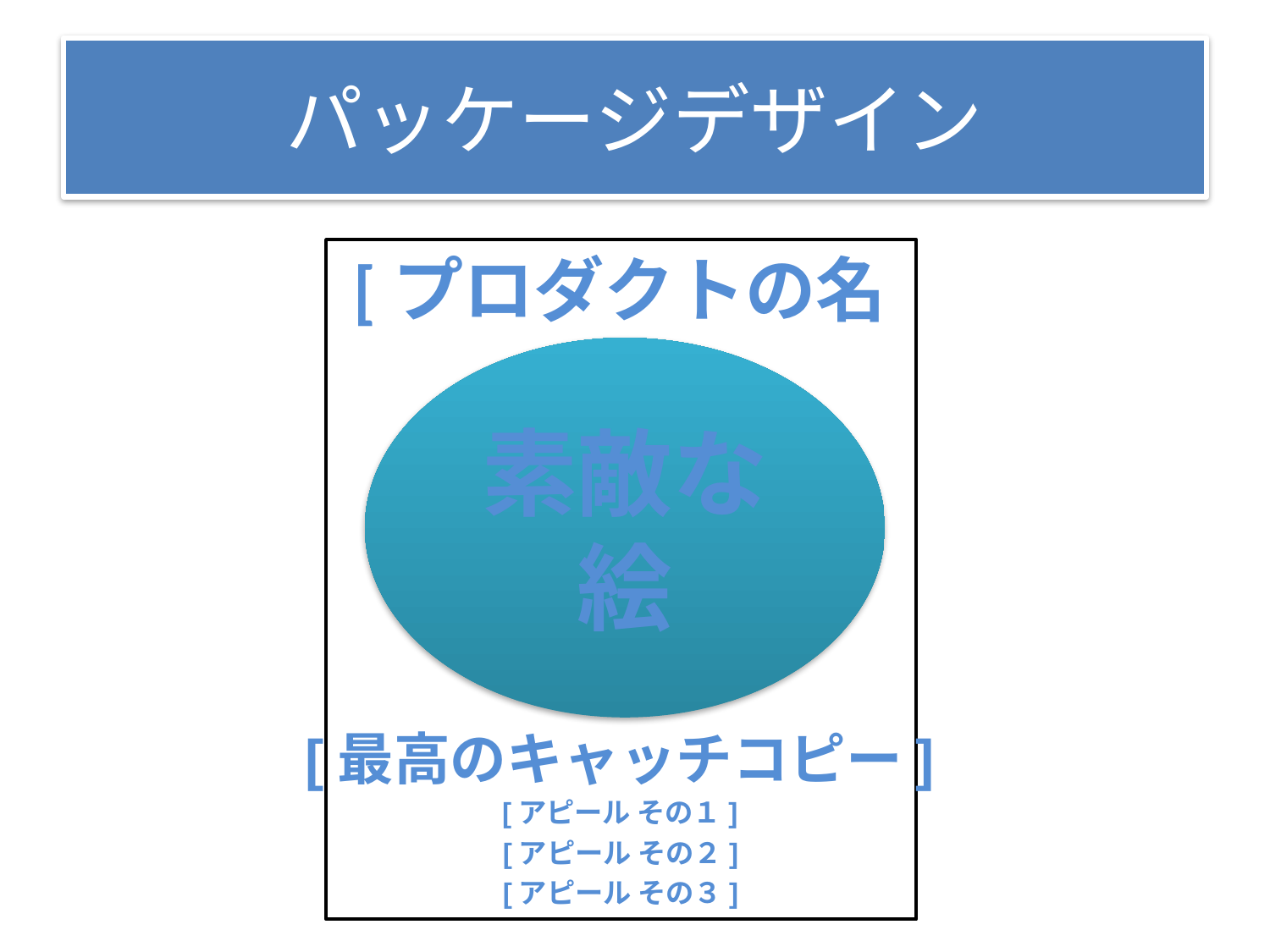

# パッケージデザイン
[プロダクトの名前]

素敵な絵
[最高のキャッチコピー]
[アピール その１]
[アピール その２]
[アピール その３]